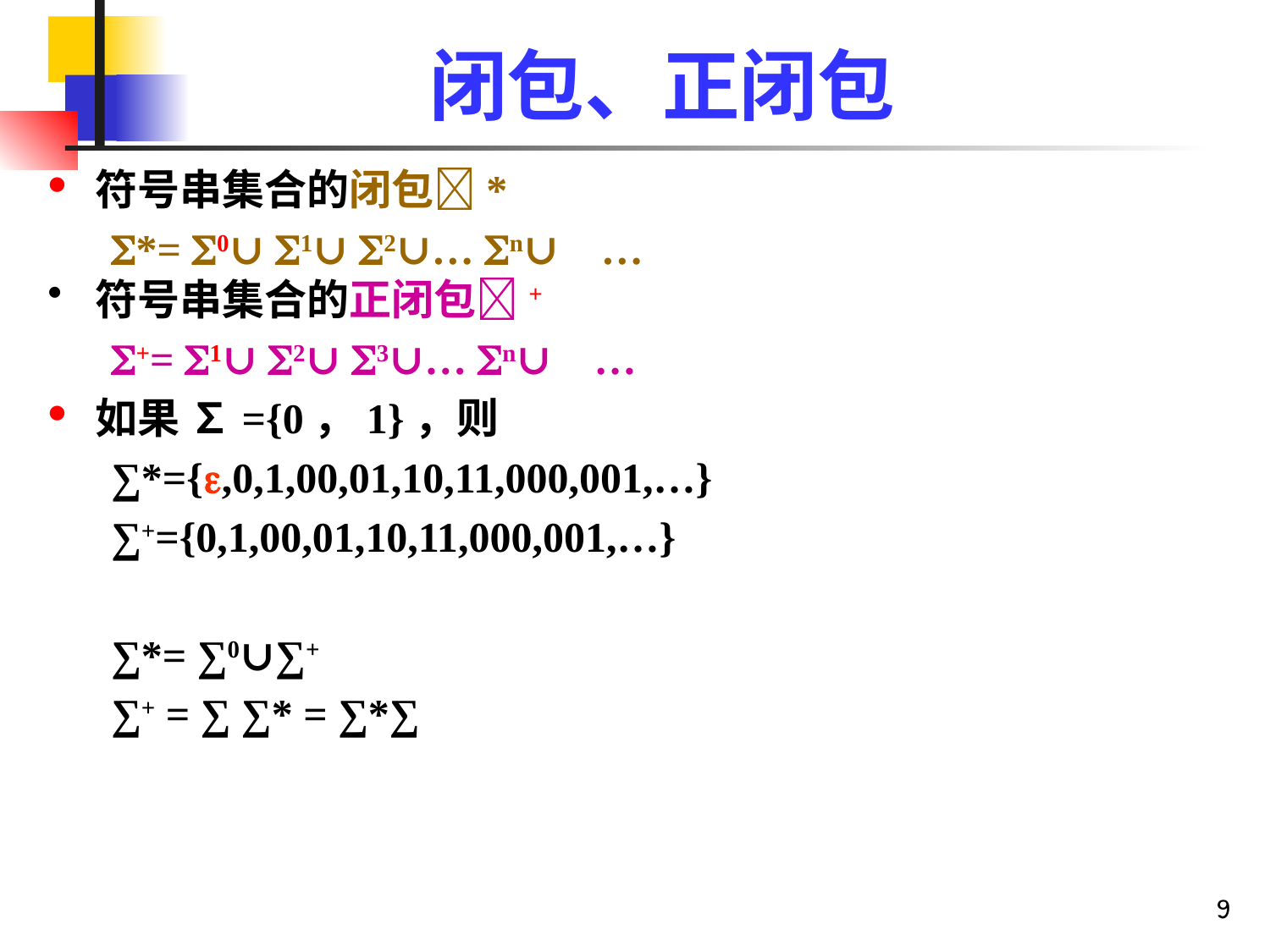

# 闭包、正闭包
符号串集合的闭包Σ*
Σ*= Σ0∪ Σ1∪ Σ2∪… Σn∪    …
符号串集合的正闭包Σ+
Σ+= Σ1∪ Σ2∪ Σ3∪… Σn∪    …
如果 ∑={0，1}，则
∑*={ε,0,1,00,01,10,11,000,001,…}
∑+={0,1,00,01,10,11,000,001,…}

∑*= ∑0∪∑+
∑+ = ∑ ∑* = ∑*∑
9